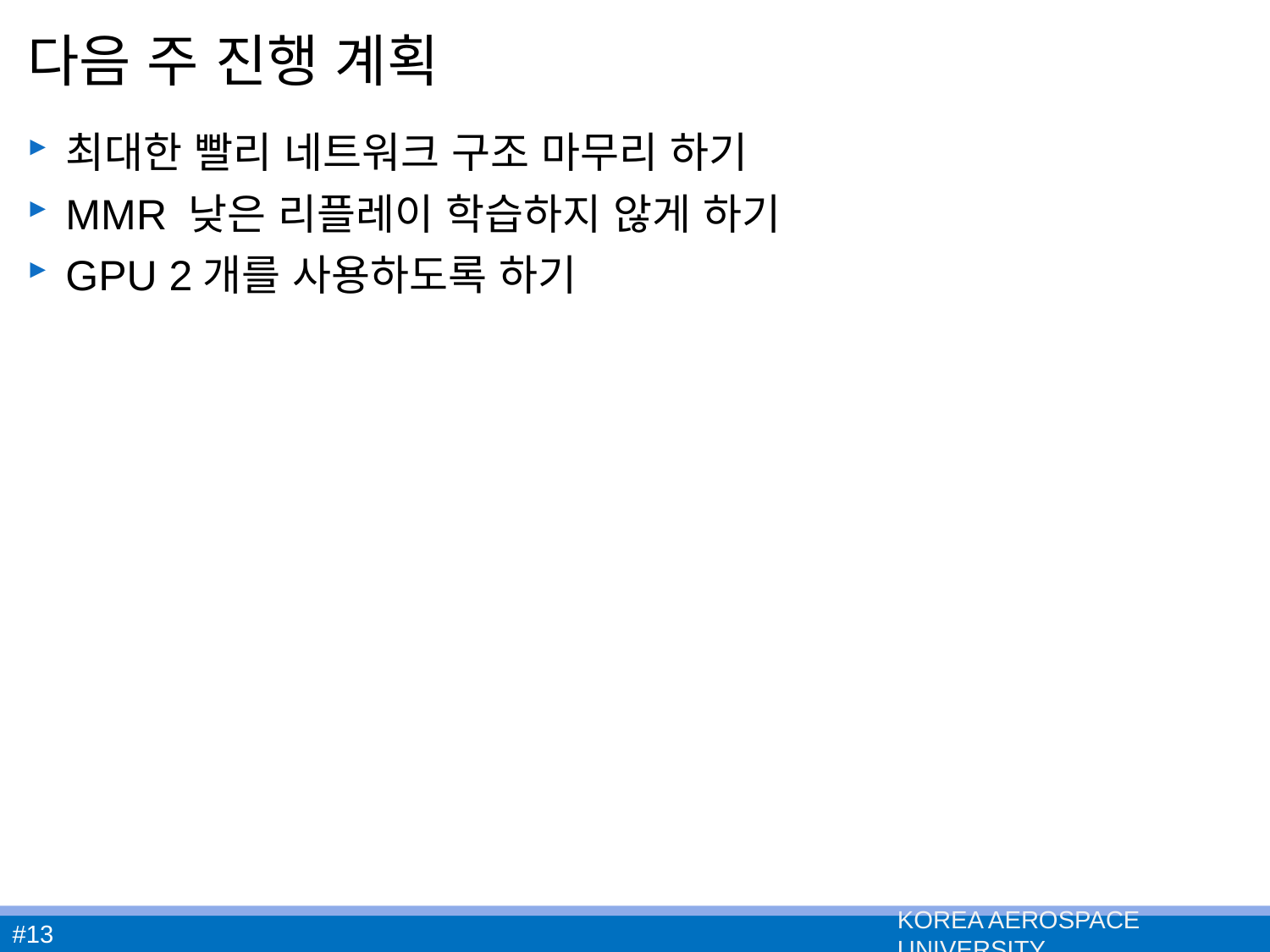

# 다음 주 진행 계획
최대한 빨리 네트워크 구조 마무리 하기
MMR 낮은 리플레이 학습하지 않게 하기
GPU 2개를 사용하도록 하기

#13